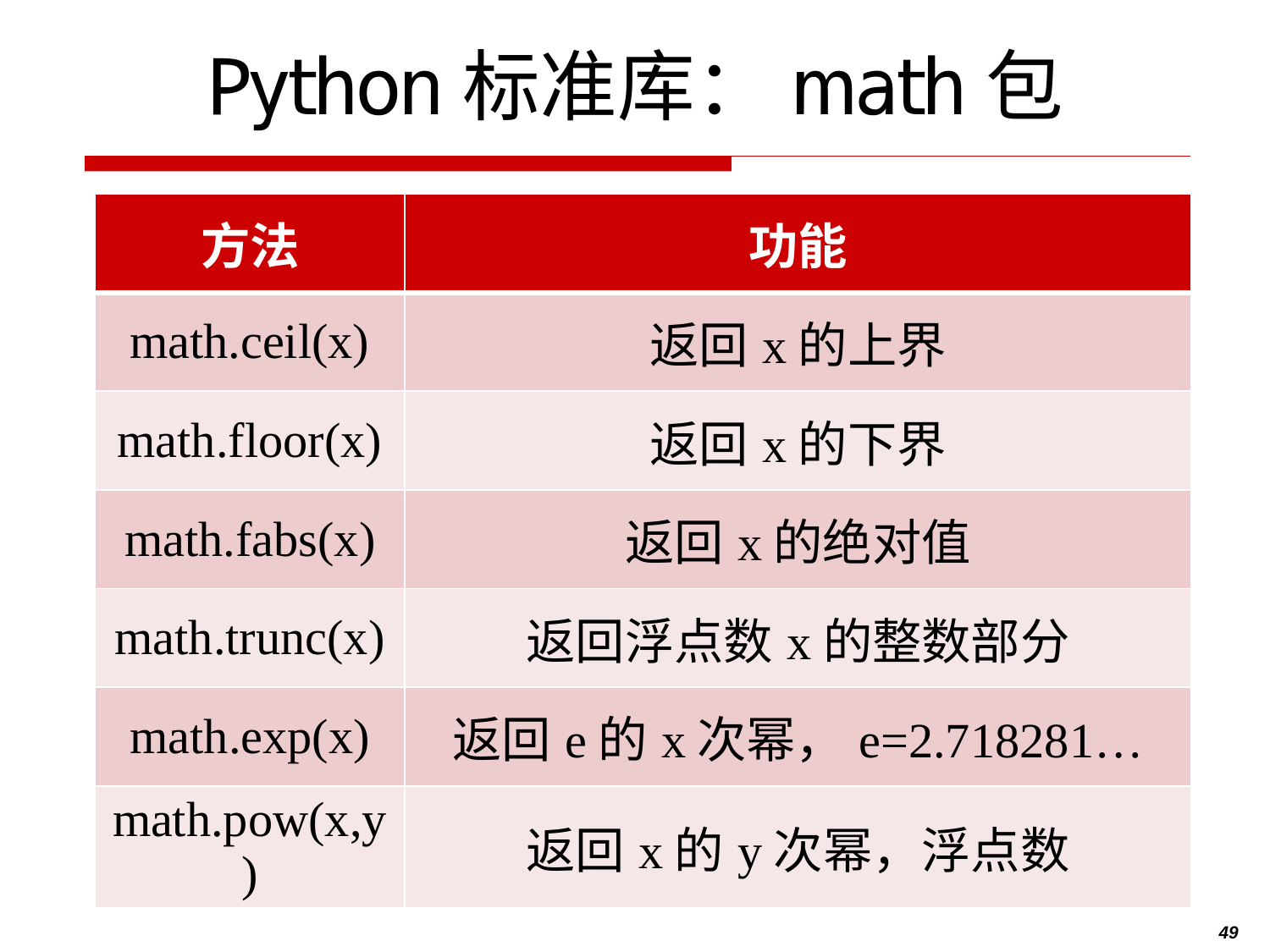

# Python标准库：math包
| 方法 | 功能 |
| --- | --- |
| math.ceil(x) | 返回x的上界 |
| math.floor(x) | 返回x的下界 |
| math.fabs(x) | 返回x的绝对值 |
| math.trunc(x) | 返回浮点数x的整数部分 |
| math.exp(x) | 返回e的x次幂，e=2.718281… |
| math.pow(x,y) | 返回x的y次幂，浮点数 |
49